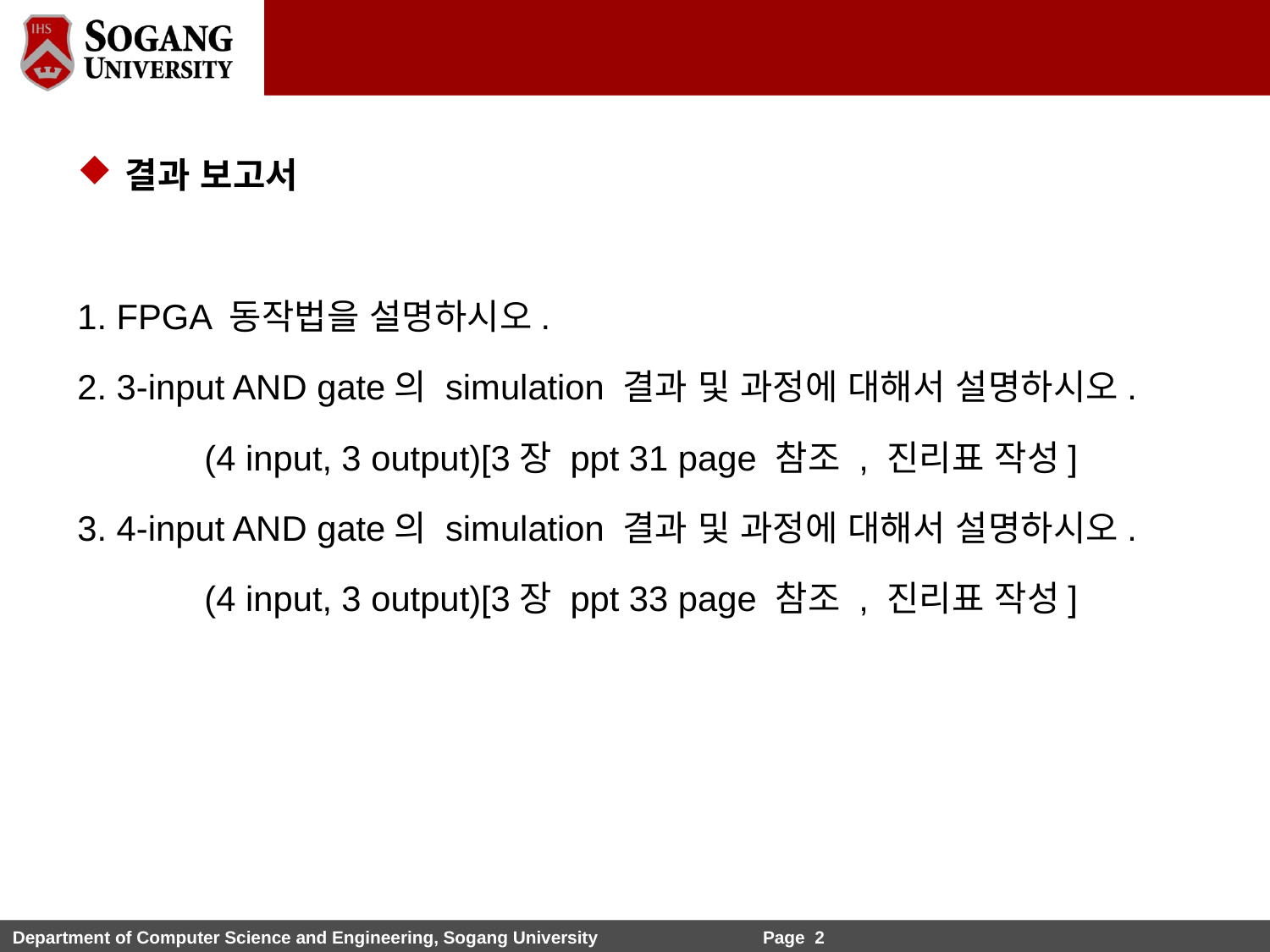

결과 보고서

1. FPGA 동작법을 설명하시오.
2. 3-input AND gate의 simulation 결과 및 과정에 대해서 설명하시오.
	(4 input, 3 output)[3장 ppt 31 page 참조 , 진리표 작성]
3. 4-input AND gate의 simulation 결과 및 과정에 대해서 설명하시오.
	(4 input, 3 output)[3장 ppt 33 page 참조 , 진리표 작성]